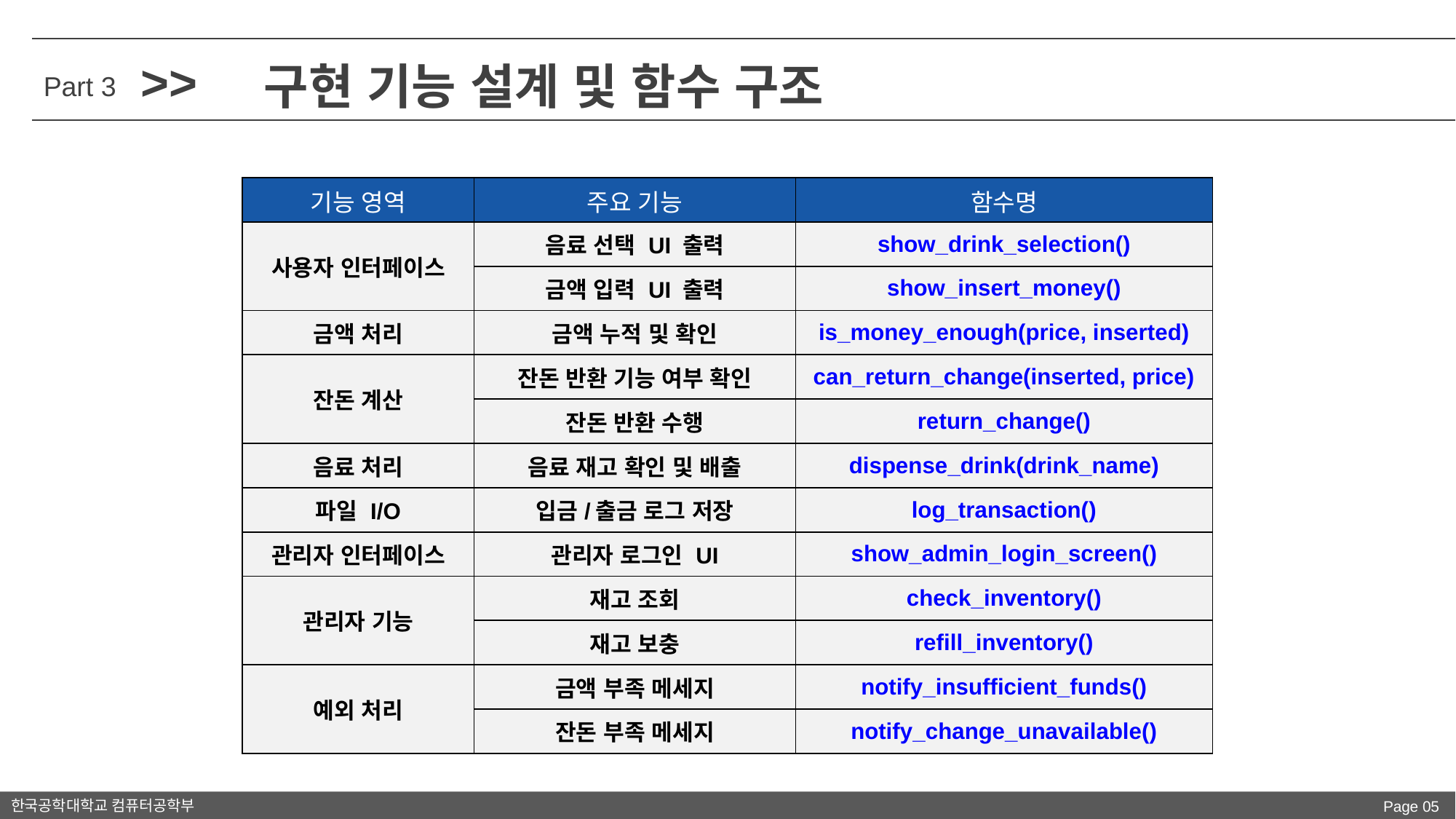

>>
구현 기능 설계 및 함수 구조
Part 3
| 기능 영역 | 주요 기능 | 함수명 |
| --- | --- | --- |
| 사용자 인터페이스 | 음료 선택 UI 출력 | show\_drink\_selection() |
|  | 금액 입력 UI 출력 | show\_insert\_money() |
| 금액 처리 | 금액 누적 및 확인 | is\_money\_enough(price, inserted) |
| 잔돈 계산 | 잔돈 반환 기능 여부 확인 | can\_return\_change(inserted, price) |
|  | 잔돈 반환 수행 | return\_change() |
| 음료 처리 | 음료 재고 확인 및 배출 | dispense\_drink(drink\_name) |
| 파일 I/O | 입금/출금 로그 저장 | log\_transaction() |
| 관리자 인터페이스 | 관리자 로그인 UI | show\_admin\_login\_screen() |
| 관리자 기능 | 재고 조회 | check\_inventory() |
|  | 재고 보충 | refill\_inventory() |
| 예외 처리 | 금액 부족 메세지 | notify\_insufficient\_funds() |
|  | 잔돈 부족 메세지 | notify\_change\_unavailable() |
한국공학대학교 컴퓨터공학부

Page 05